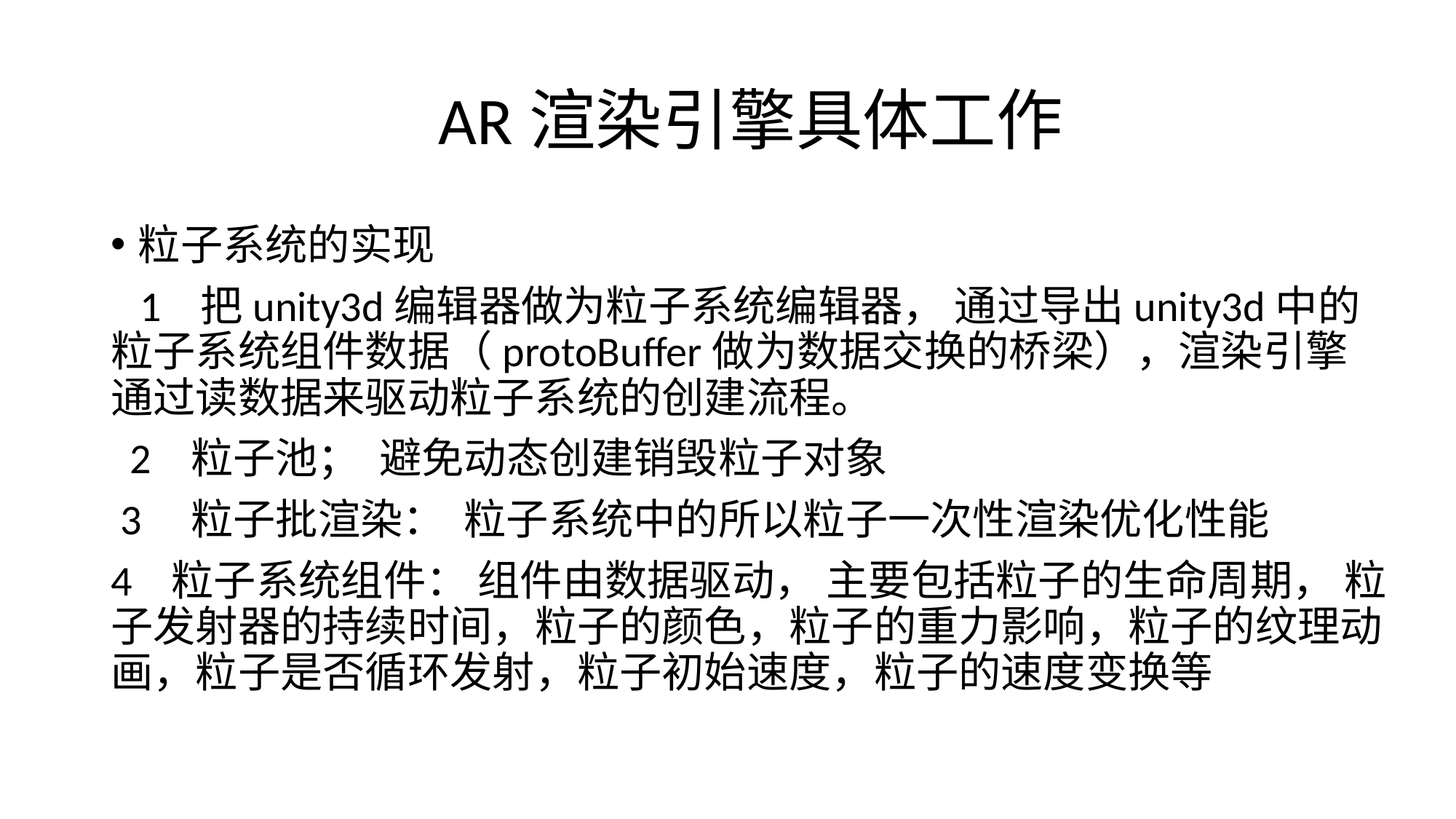

# AR渲染引擎具体工作
粒子系统的实现
   1   把unity3d编辑器做为粒子系统编辑器， 通过导出unity3d中的粒子系统组件数据（protoBuffer做为数据交换的桥梁），渲染引擎通过读数据来驱动粒子系统的创建流程。
  2   粒子池；  避免动态创建销毁粒子对象
 3    粒子批渲染：  粒子系统中的所以粒子一次性渲染优化性能
4   粒子系统组件： 组件由数据驱动， 主要包括粒子的生命周期， 粒子发射器的持续时间，粒子的颜色，粒子的重力影响，粒子的纹理动画，粒子是否循环发射，粒子初始速度，粒子的速度变换等